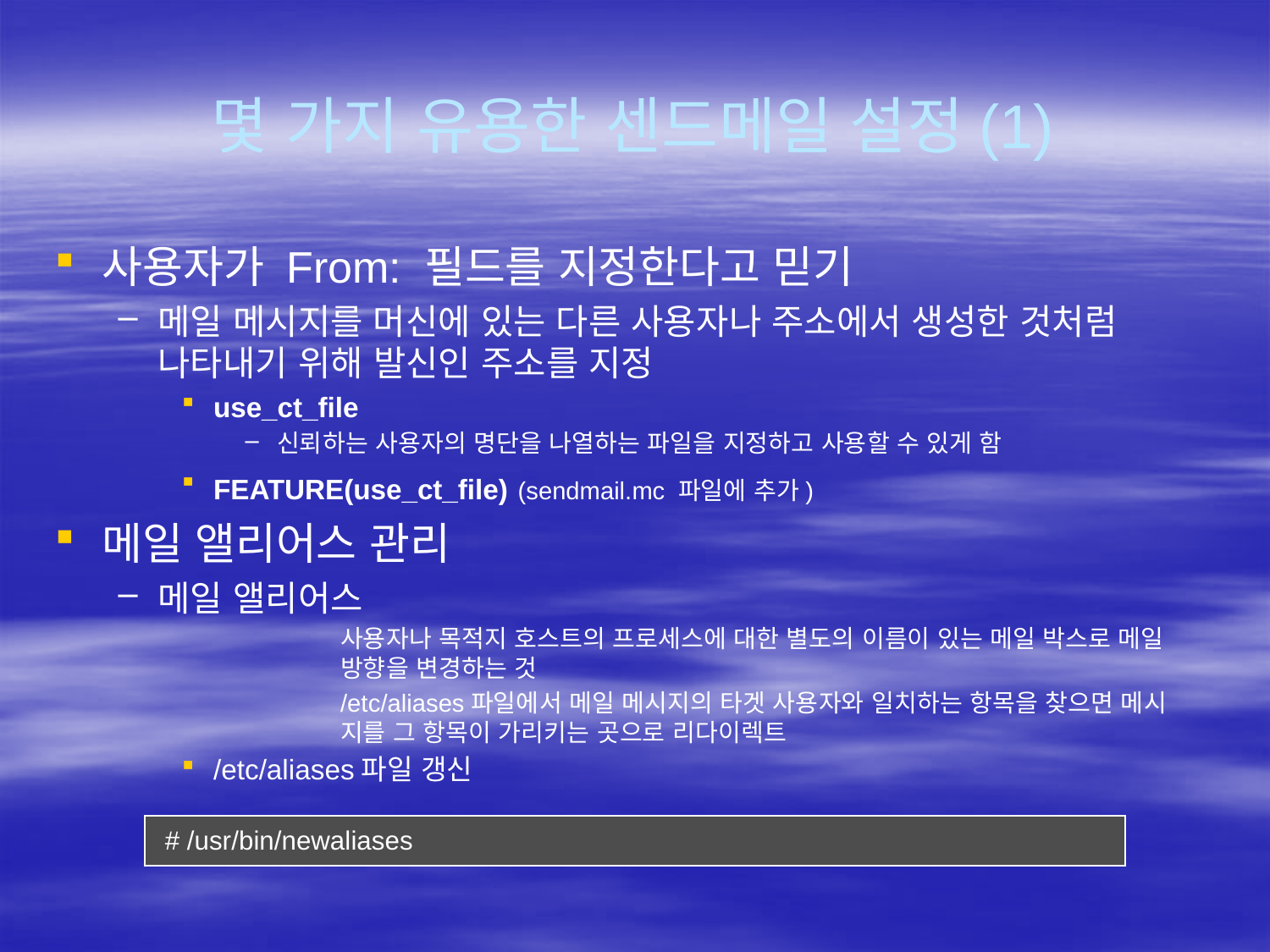

# 몇 가지 유용한 센드메일 설정(1)
사용자가 From: 필드를 지정한다고 믿기
메일 메시지를 머신에 있는 다른 사용자나 주소에서 생성한 것처럼 나타내기 위해 발신인 주소를 지정
use_ct_file
신뢰하는 사용자의 명단을 나열하는 파일을 지정하고 사용할 수 있게 함
FEATURE(use_ct_file) (sendmail.mc 파일에 추가)
메일 앨리어스 관리
메일 앨리어스
		사용자나 목적지 호스트의 프로세스에 대한 별도의 이름이 있는 메일 박스로 메일 	방향을 변경하는 것
		/etc/aliases파일에서 메일 메시지의 타겟 사용자와 일치하는 항목을 찾으면 메시	지를 그 항목이 가리키는 곳으로 리다이렉트
/etc/aliases파일 갱신
| # /usr/bin/newaliases |
| --- |